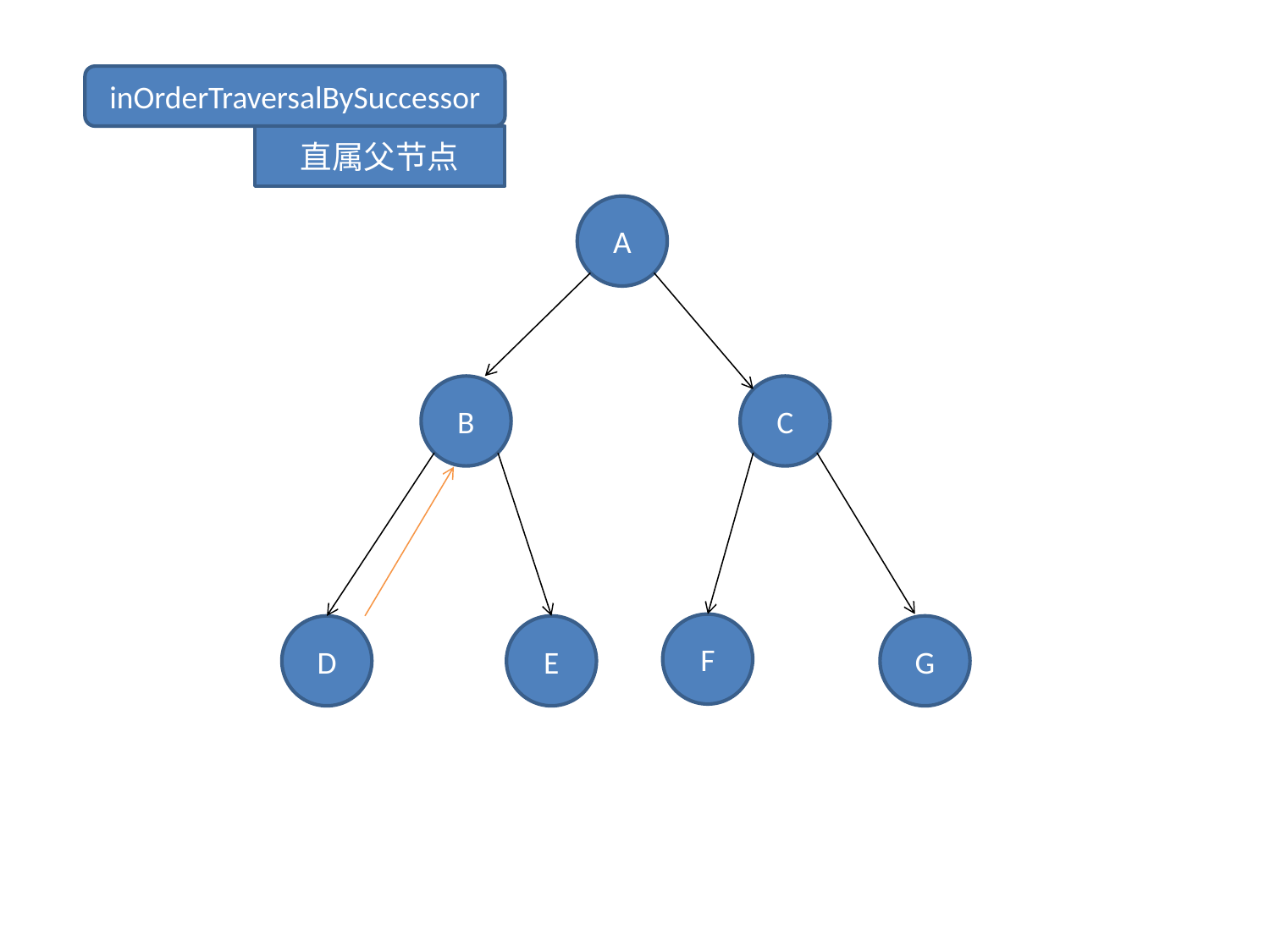

inOrderTraversalBySuccessor
直属父节点
A
B
C
F
D
E
G